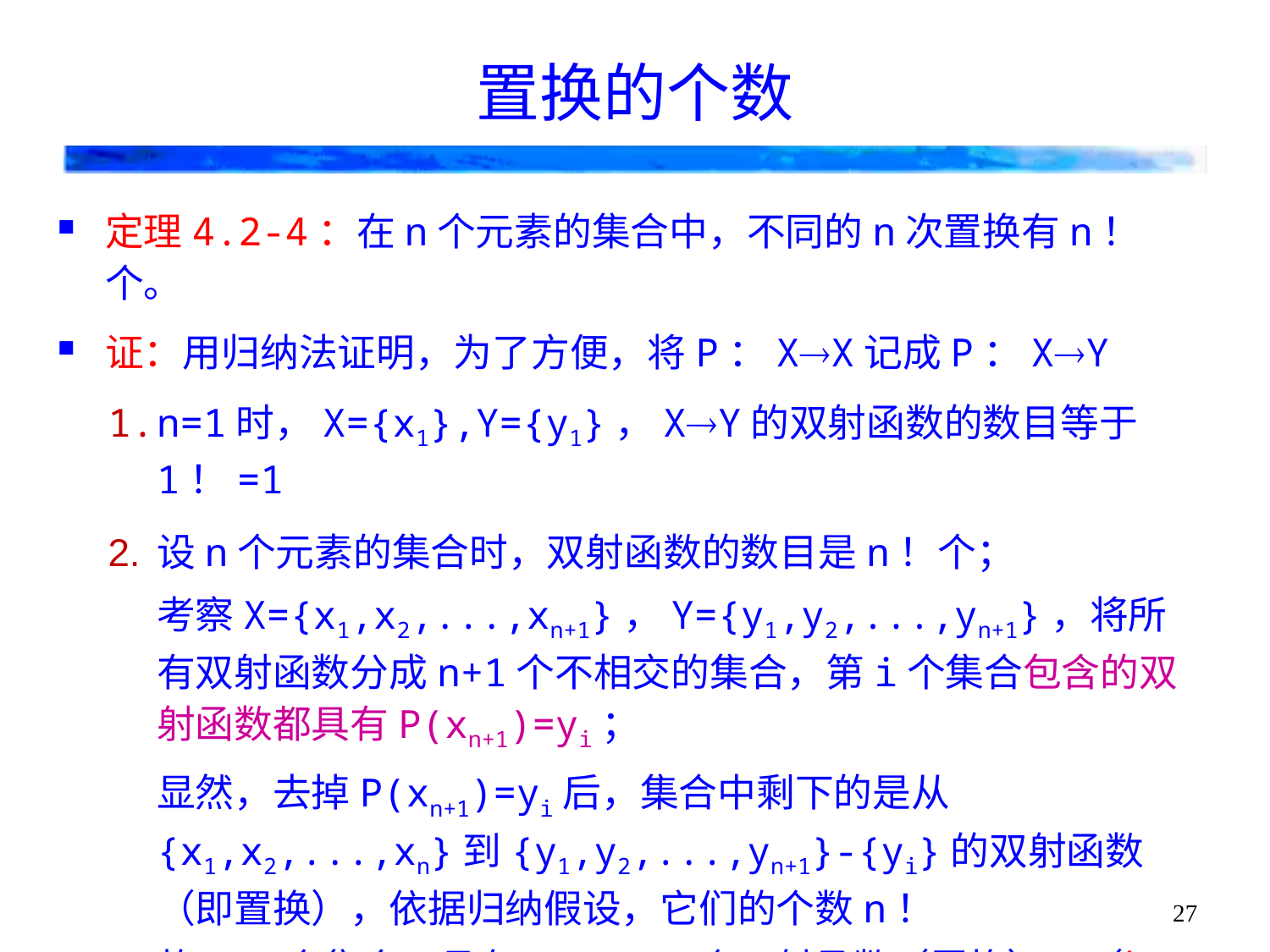

# 置换的个数
定理4.2-4：在n个元素的集合中，不同的n次置换有n！个。
证：用归纳法证明，为了方便，将P：X→X记成P：X→Y
n=1时，X={x1},Y={y1}，X→Y的双射函数的数目等于1！=1
设n个元素的集合时，双射函数的数目是n！个；
考察X={x1,x2,...,xn+1}，Y={y1,y2,...,yn+1}，将所有双射函数分成n+1个不相交的集合，第i个集合包含的双射函数都具有P(xn+1)=yi；
显然，去掉P(xn+1)=yi后，集合中剩下的是从{x1,x2,...,xn}到{y1,y2,...,yn+1}-{yi}的双射函数（即置换），依据归纳假设，它们的个数n！
故n+1个集合，具有(n+1)n!个双射函数（置换）。（证毕）
27